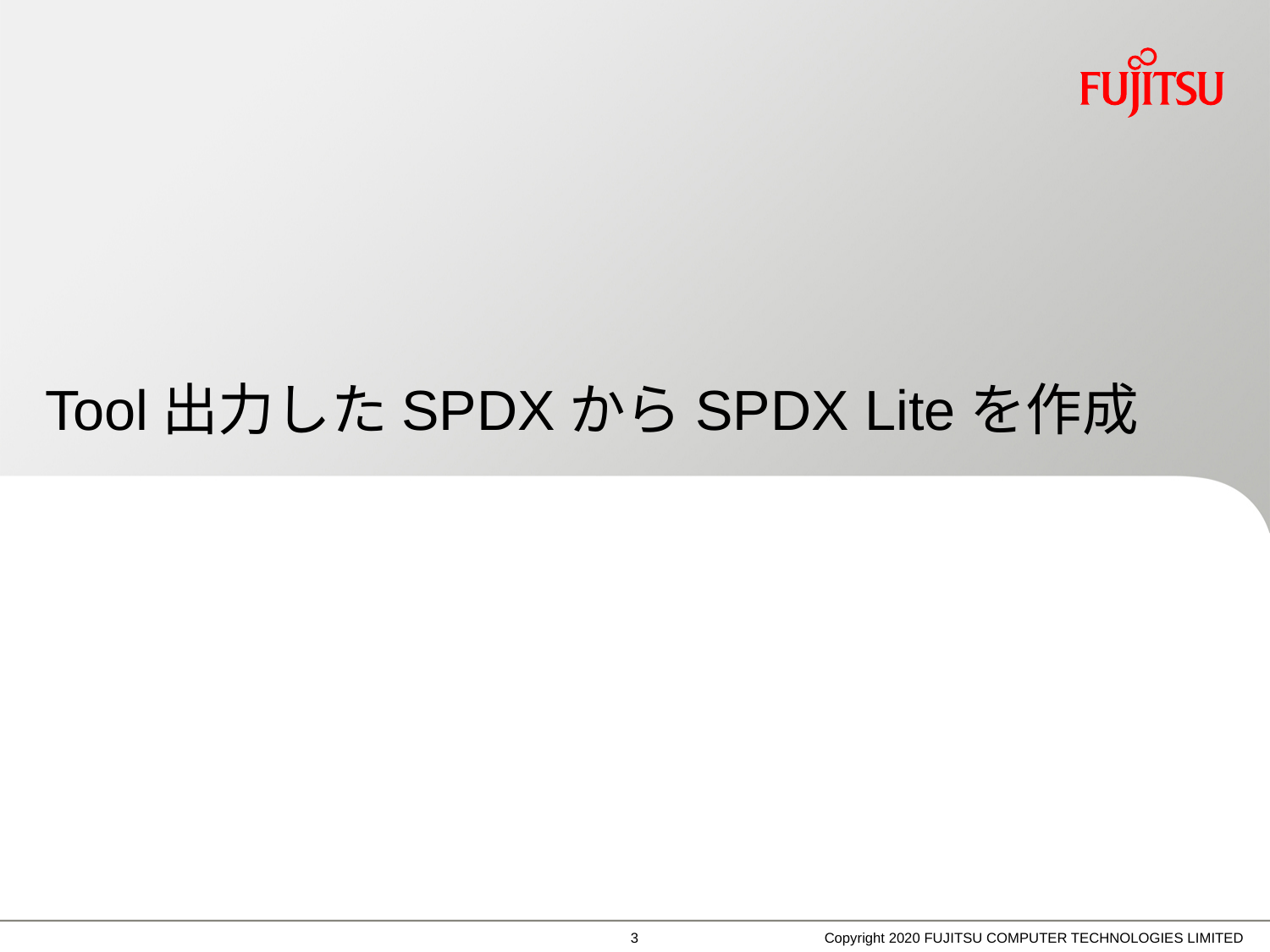

# Tool出力したSPDXからSPDX Liteを作成

3
Copyright 2020 FUJITSU COMPUTER TECHNOLOGIES LIMITED